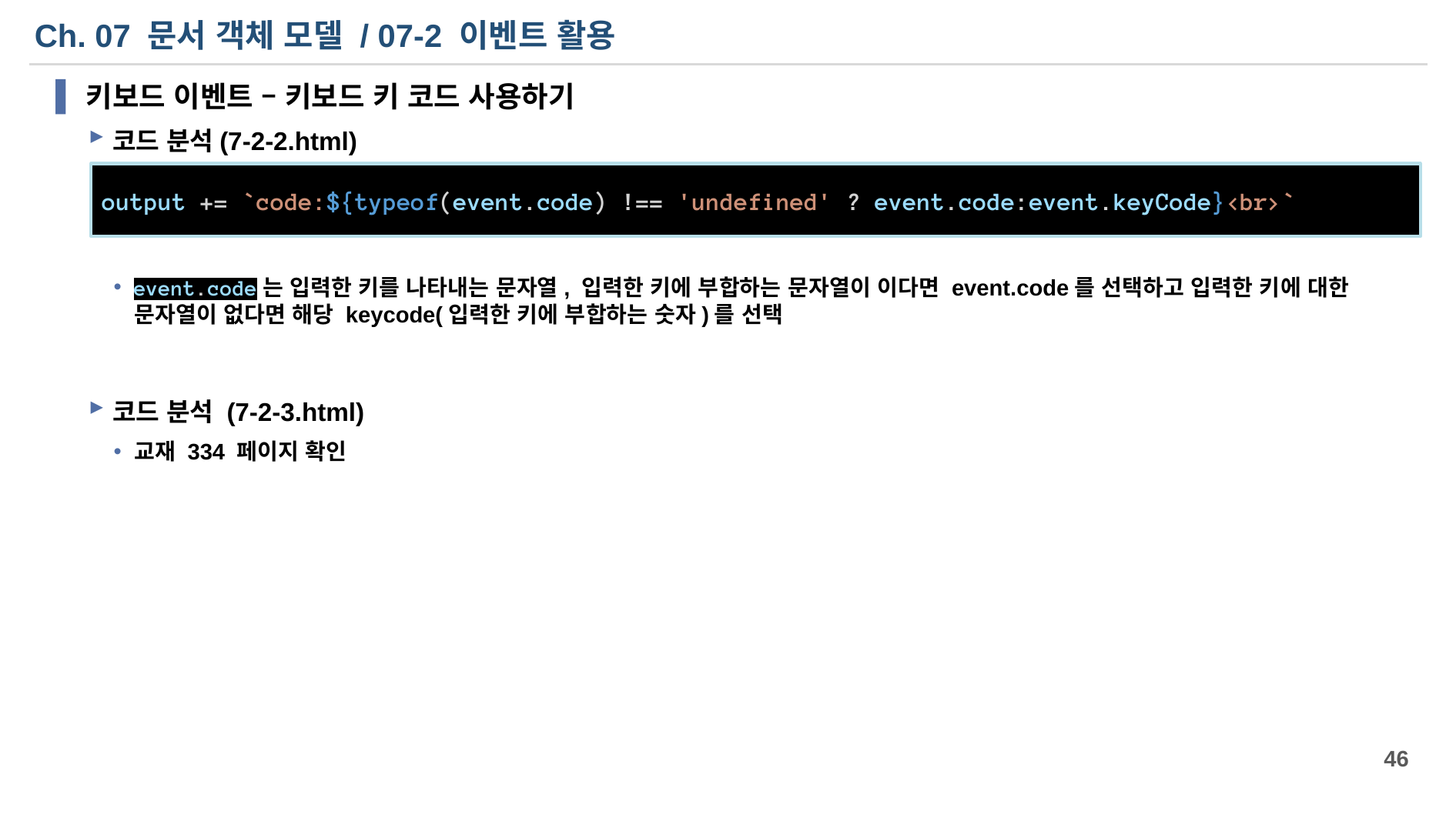

# Ch. 07 문서 객체 모델 / 07-2 이벤트 활용
키보드 이벤트 – 키보드 키 코드 사용하기
코드 분석(7-2-2.html)

event.code는 입력한 키를 나타내는 문자열, 입력한 키에 부합하는 문자열이 이다면 event.code를 선택하고 입력한 키에 대한 문자열이 없다면 해당 keycode(입력한 키에 부합하는 숫자)를 선택

코드 분석 (7-2-3.html)
교재 334 페이지 확인

output += `code:${typeof(event.code) !== 'undefined' ? event.code:event.keyCode}<br>`
46